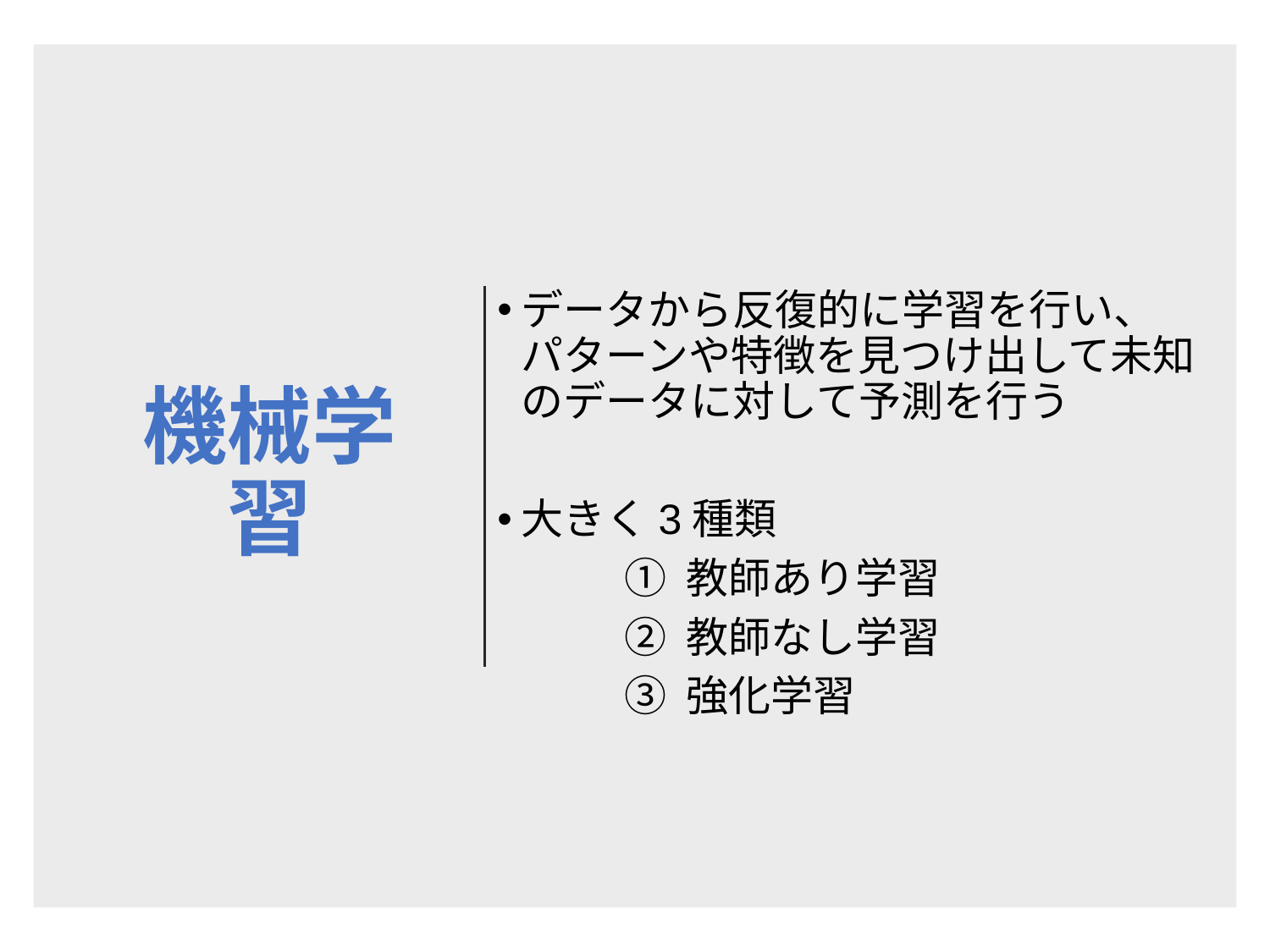

# 機械学習

データから反復的に学習を行い、
パターンや特徴を見つけ出して未知のデータに対して予測を行う

大きく3種類
	① 教師あり学習
	② 教師なし学習
	③ 強化学習